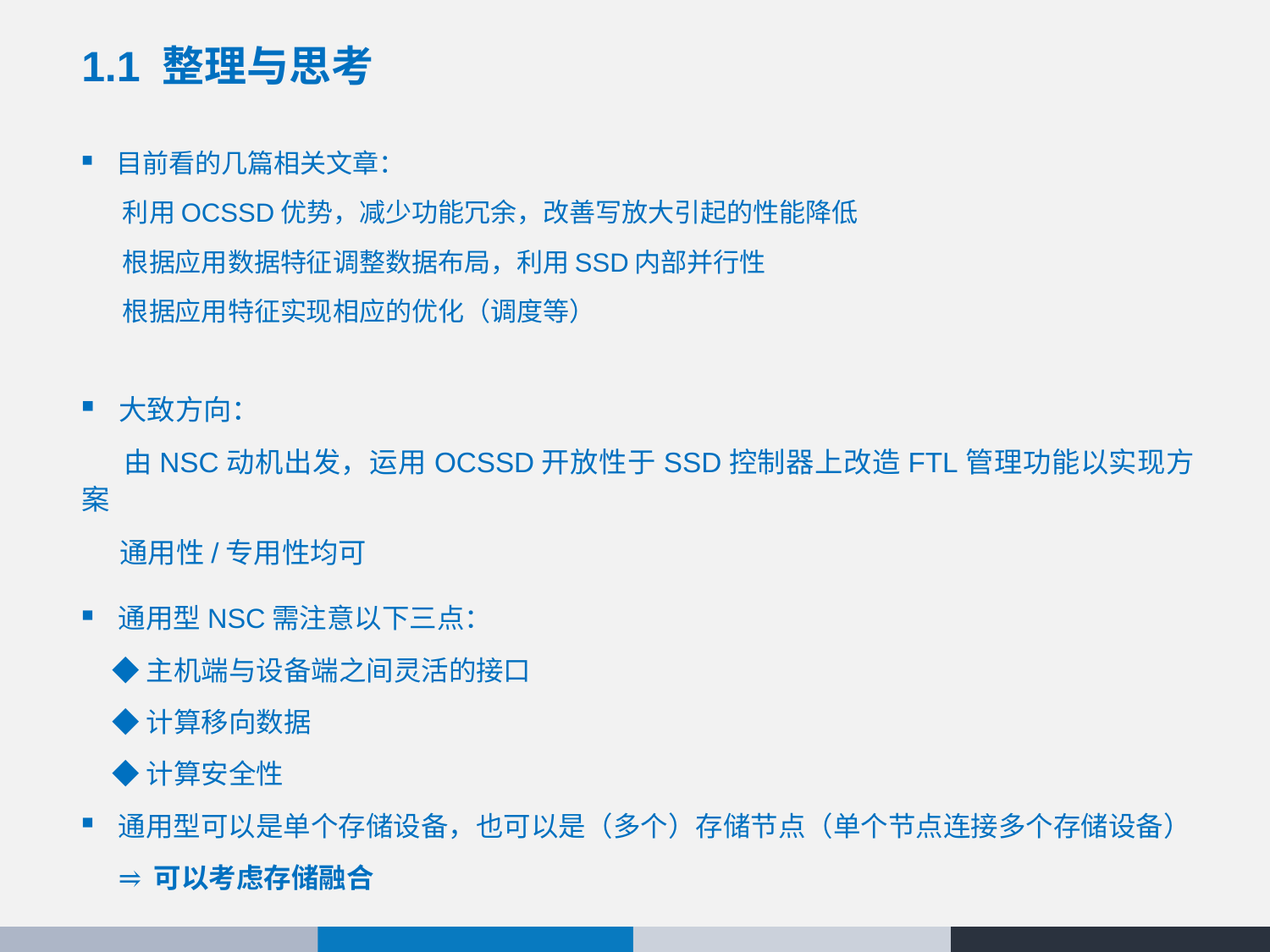

# 1.1 整理与思考

目前看的几篇相关文章：
      利用OCSSD优势，减少功能冗余，改善写放大引起的性能降低
      根据应用数据特征调整数据布局，利用SSD内部并行性
      根据应用特征实现相应的优化（调度等）

大致方向：
     由NSC动机出发，运用OCSSD开放性于SSD控制器上改造FTL管理功能以实现方案
     通用性/专用性均可

通用型NSC需注意以下三点：
     ◆主机端与设备端之间灵活的接口
     ◆计算移向数据
     ◆计算安全性
通用型可以是单个存储设备，也可以是（多个）存储节点（单个节点连接多个存储设备）
      ⥤ 可以考虑存储融合